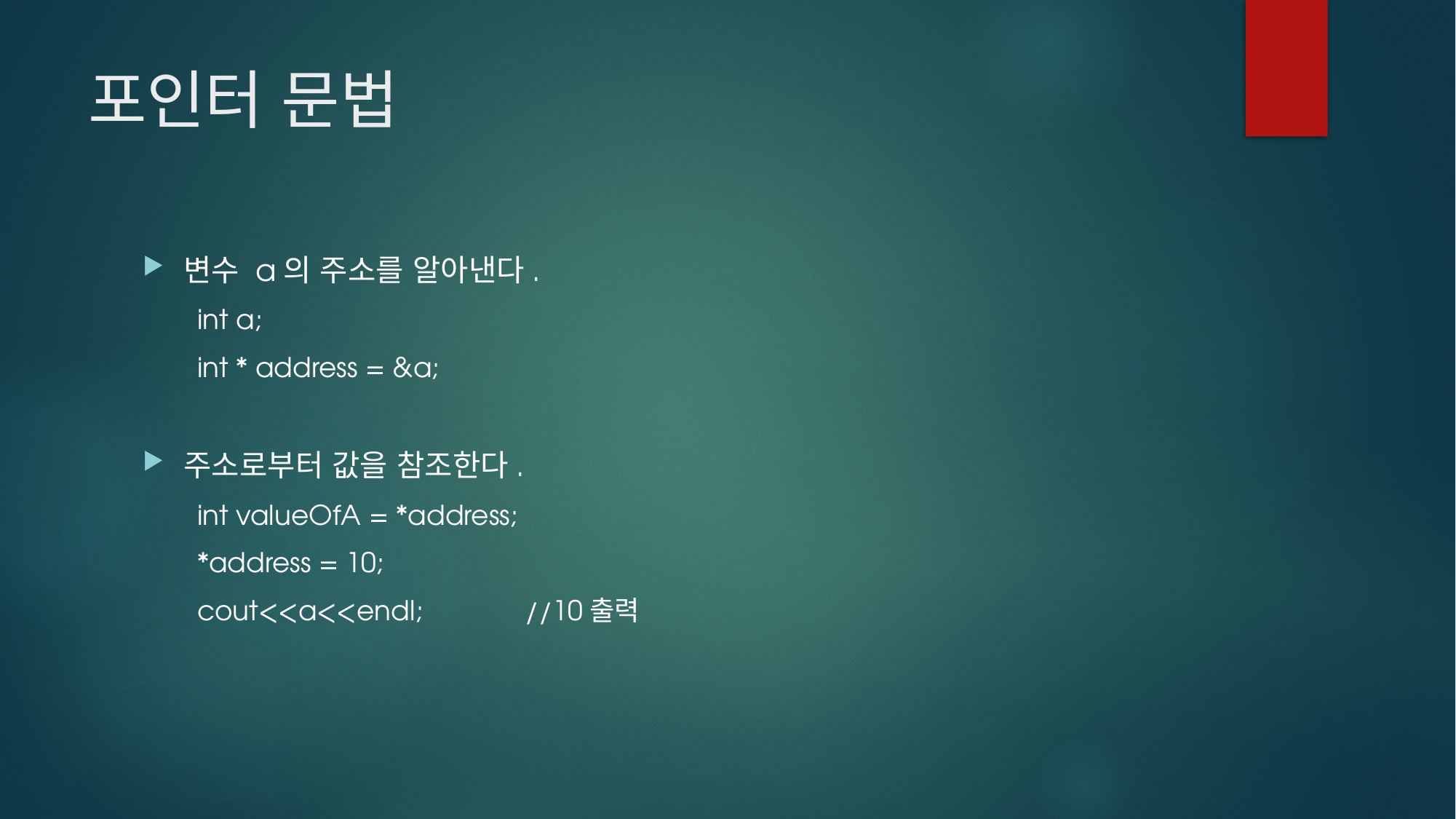

# 포인터 문법
변수 a의 주소를 알아낸다.
int a;
int * address = &a;

주소로부터 값을 참조한다.
int valueOfA = *address;
*address = 10;
cout<<a<<endl;	//10출력